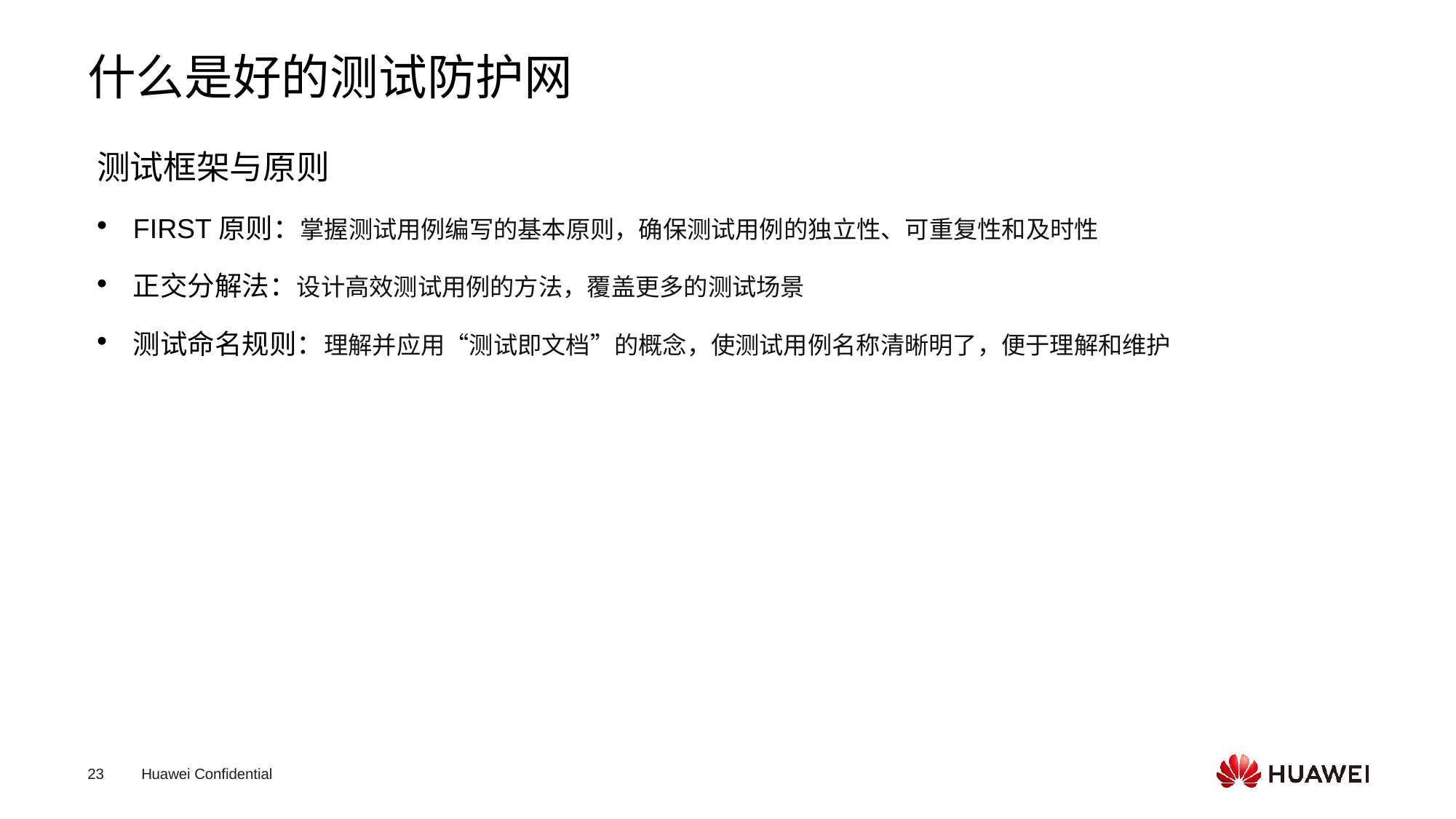

# 什么是好的测试防护网
测试框架与原则
FIRST原则：掌握测试用例编写的基本原则，确保测试用例的独立性、可重复性和及时性
正交分解法：设计高效测试用例的方法，覆盖更多的测试场景
测试命名规则：理解并应用“测试即文档”的概念，使测试用例名称清晰明了，便于理解和维护